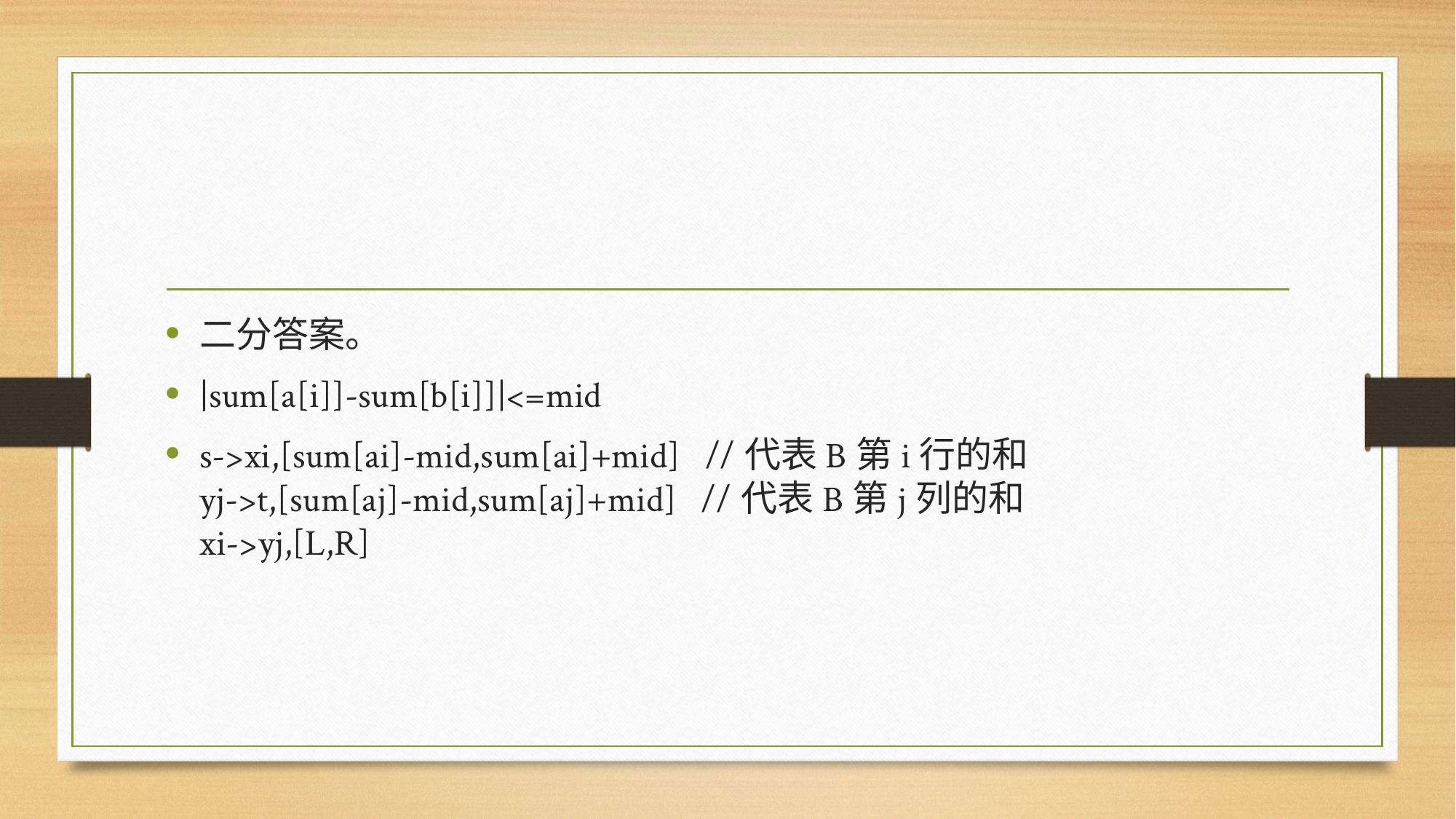

#
二分答案。
|sum[a[i]]-sum[b[i]]|<=mid
s->xi,[sum[ai]-mid,sum[ai]+mid]   //代表B第i行的和
yj->t,[sum[aj]-mid,sum[aj]+mid]   //代表B第j列的和
xi->yj,[L,R]